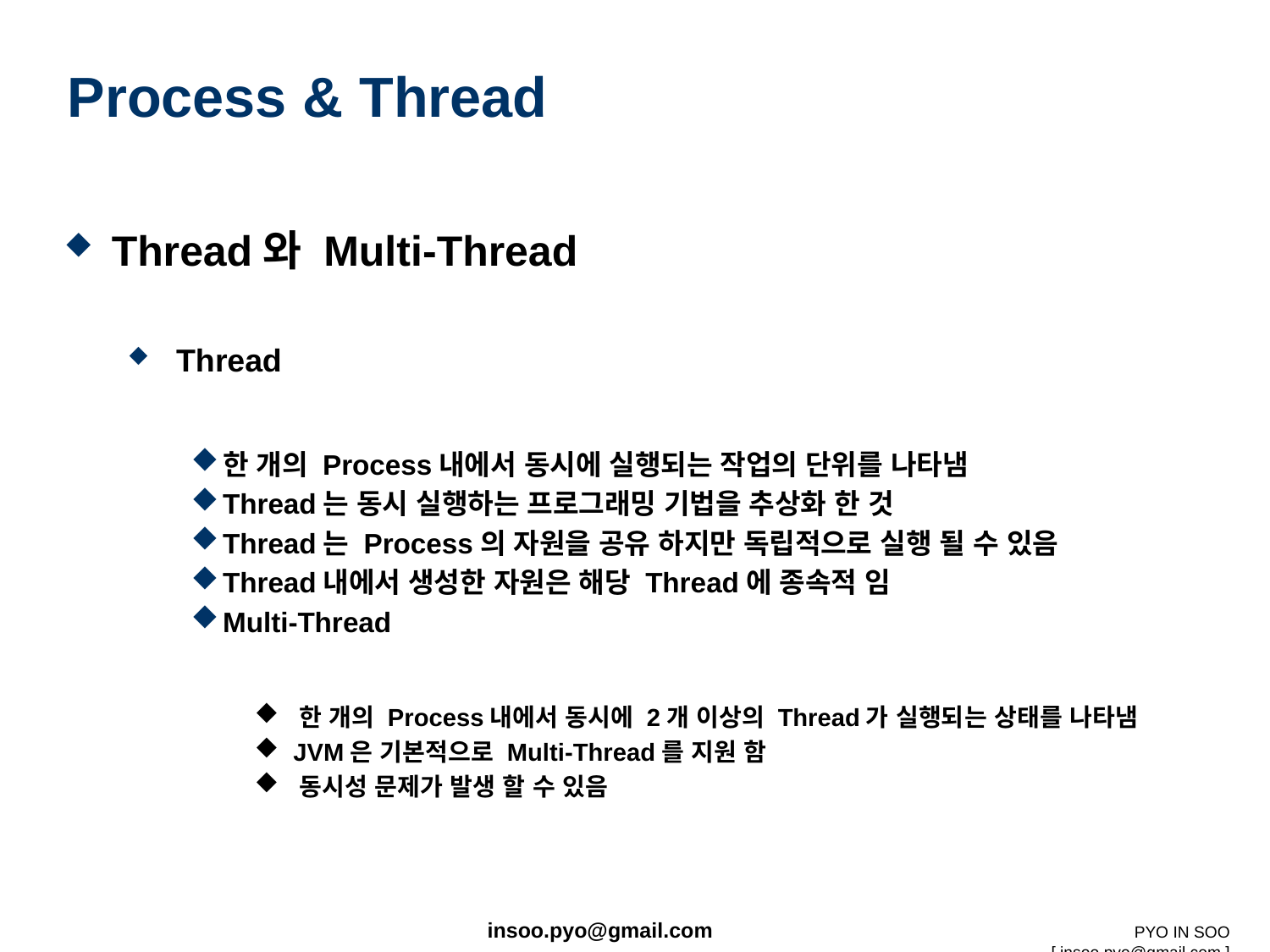

# Process & Thread
Thread와 Multi-Thread

 Thread

한 개의 Process내에서 동시에 실행되는 작업의 단위를 나타냄
Thread는 동시 실행하는 프로그래밍 기법을 추상화 한 것
Thread는 Process의 자원을 공유 하지만 독립적으로 실행 될 수 있음
Thread내에서 생성한 자원은 해당 Thread에 종속적 임
Multi-Thread

 한 개의 Process내에서 동시에 2개 이상의 Thread가 실행되는 상태를 나타냄
 JVM은 기본적으로 Multi-Thread를 지원 함
 동시성 문제가 발생 할 수 있음

PYO IN SOO [ insoo.pyo@gmail.com ]